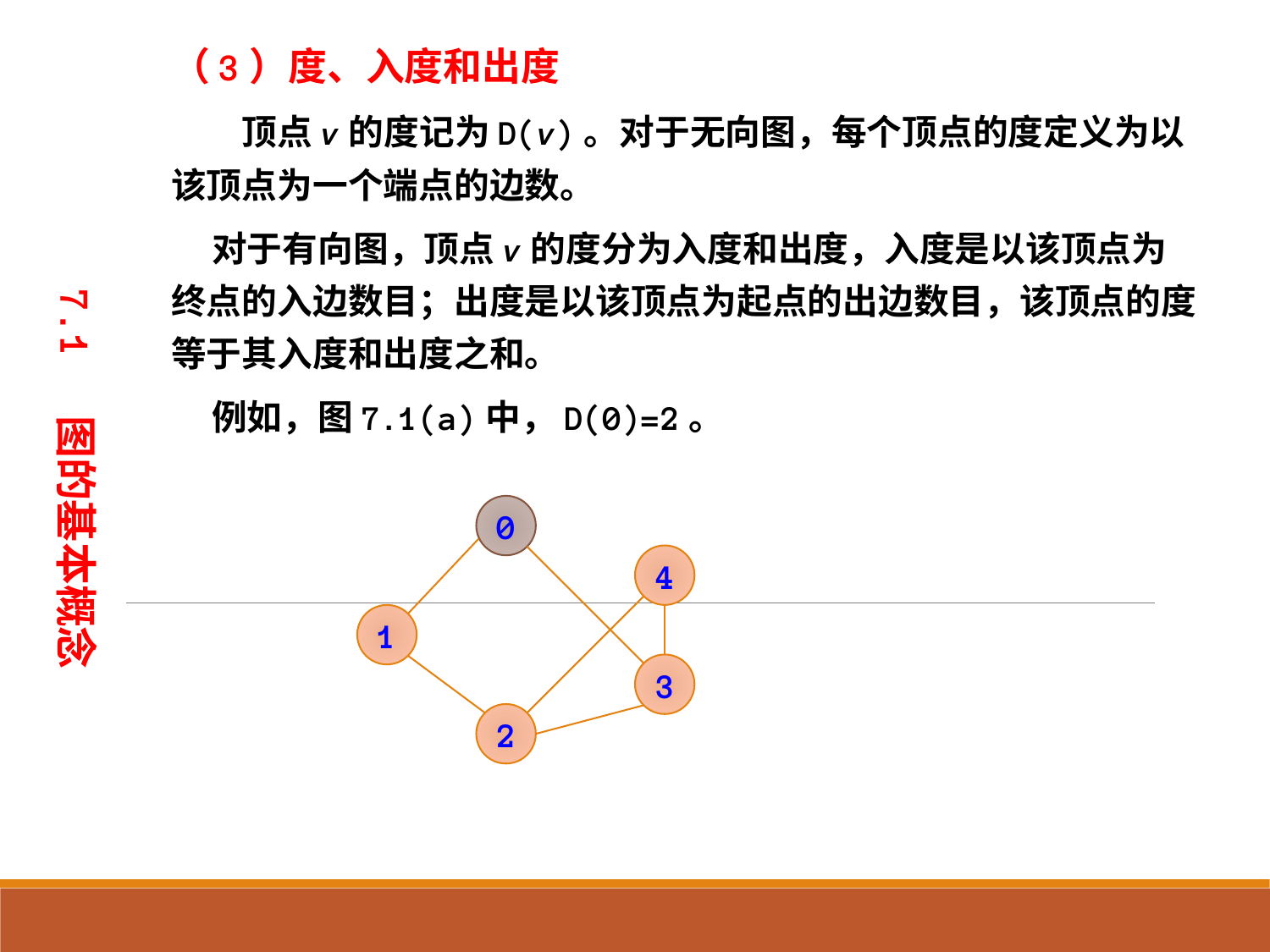

（3）度、入度和出度
　　顶点v的度记为D(v)。对于无向图，每个顶点的度定义为以该顶点为一个端点的边数。
    对于有向图，顶点v的度分为入度和出度，入度是以该顶点为终点的入边数目；出度是以该顶点为起点的出边数目，该顶点的度等于其入度和出度之和。
    例如，图7.1(a)中，D(0)=2。
7.1  图的基本概念
0
4
1
3
2